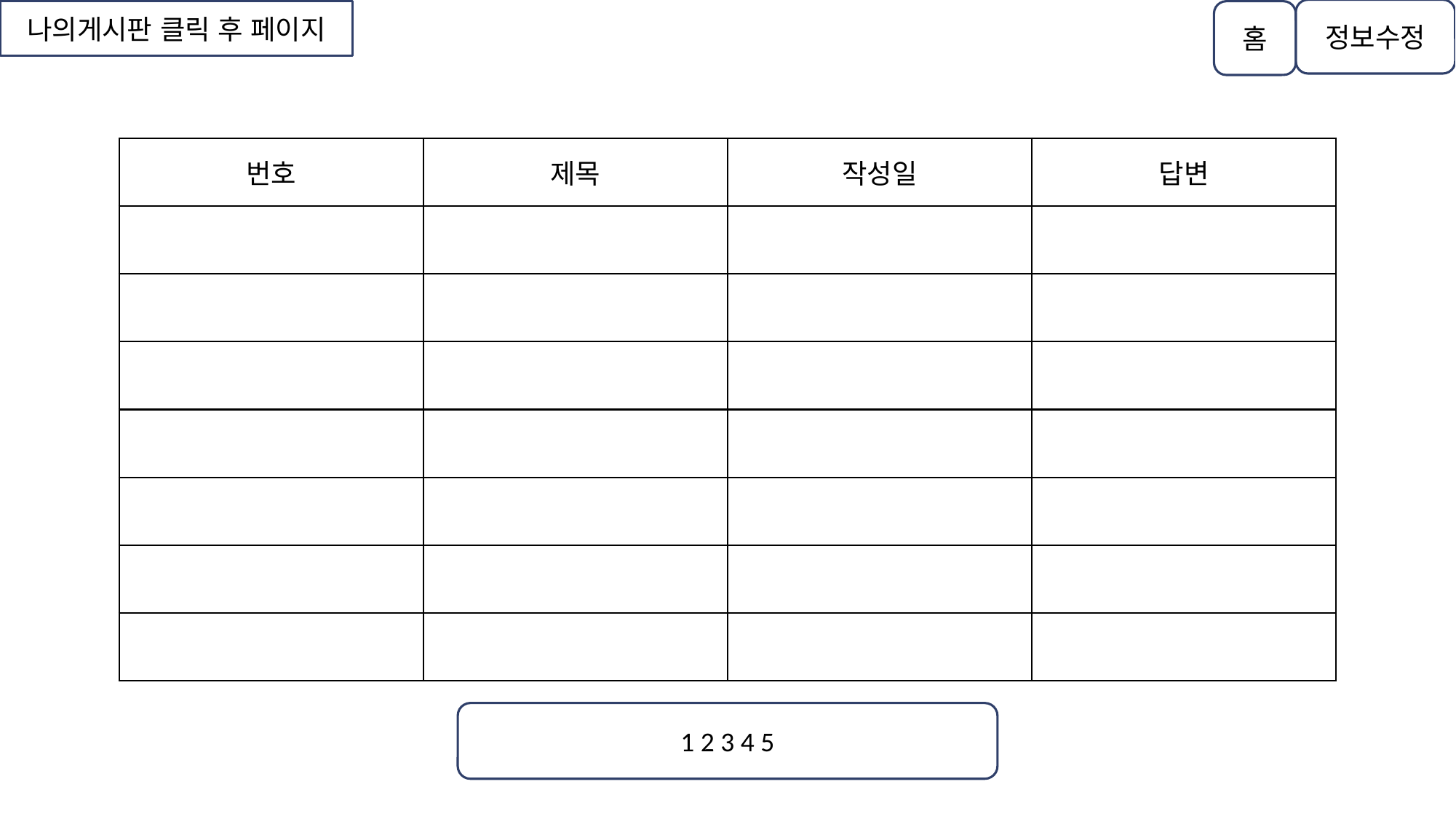

정보수정
홈
나의게시판 클릭 후 페이지
| 번호 | 제목 | 작성일 | 답변 |
| --- | --- | --- | --- |
|  |  |  |  |
|  |  |  |  |
|  |  |  |  |
|  |  |  |  |
|  |  |  |  |
|  |  |  |  |
|  |  |  |  |
1 2 3 4 5